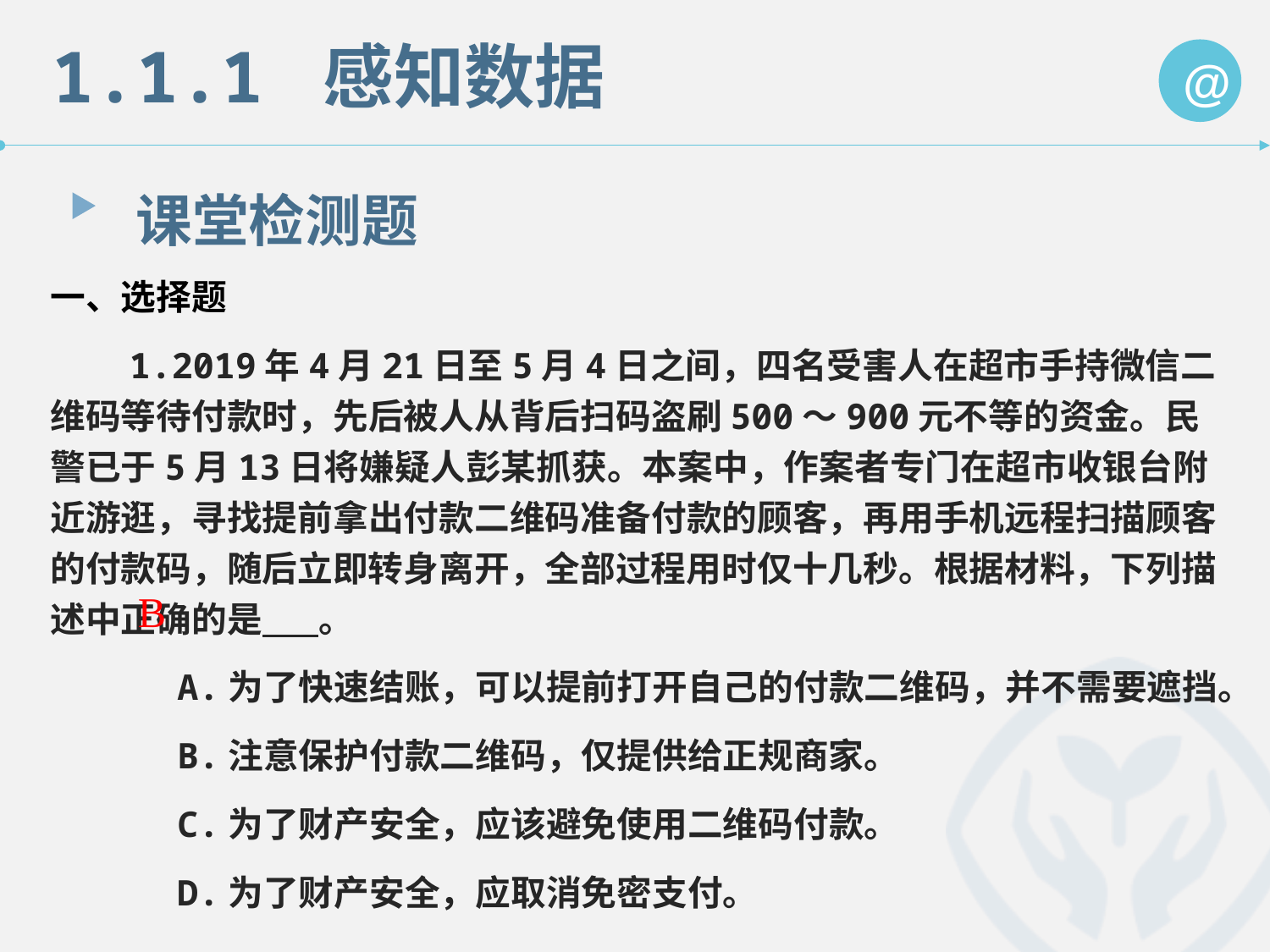

课堂检测题

一、选择题
　　1.2019年4月21日至5月4日之间，四名受害人在超市手持微信二维码等待付款时，先后被人从背后扫码盗刷500～900元不等的资金。民警已于5月13日将嫌疑人彭某抓获。本案中，作案者专门在超市收银台附近游逛，寻找提前拿出付款二维码准备付款的顾客，再用手机远程扫描顾客的付款码，随后立即转身离开，全部过程用时仅十几秒。根据材料，下列描述中正确的是       。
      A.为了快速结账，可以提前打开自己的付款二维码，并不需要遮挡。
      B.注意保护付款二维码，仅提供给正规商家。
      C.为了财产安全，应该避免使用二维码付款。
      D.为了财产安全，应取消免密支付。
B